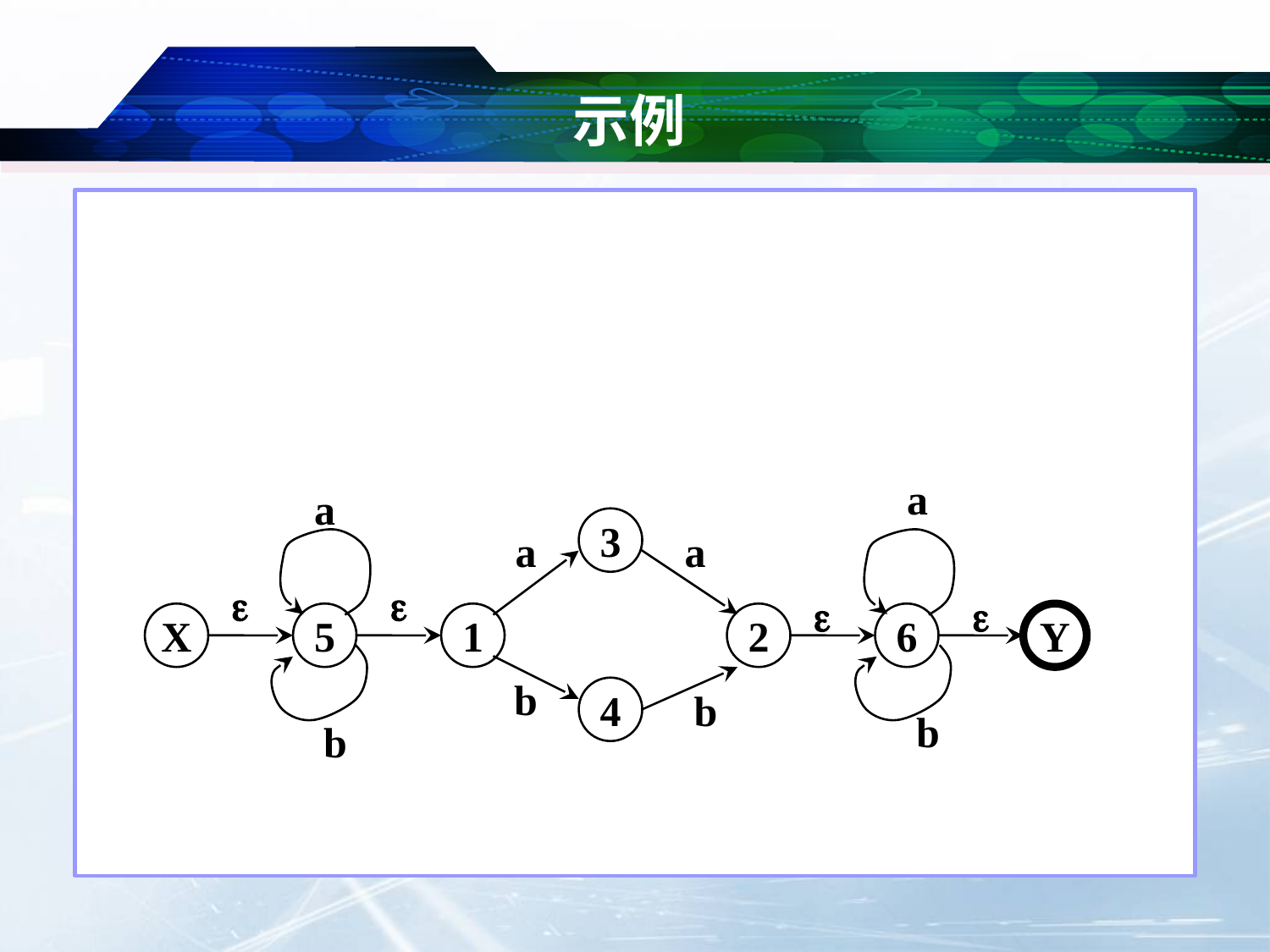

# 示例

a
a
3
a
a

ε
ε
ε
ε
X
5
1
2
6
Y

b

4
b
b
b